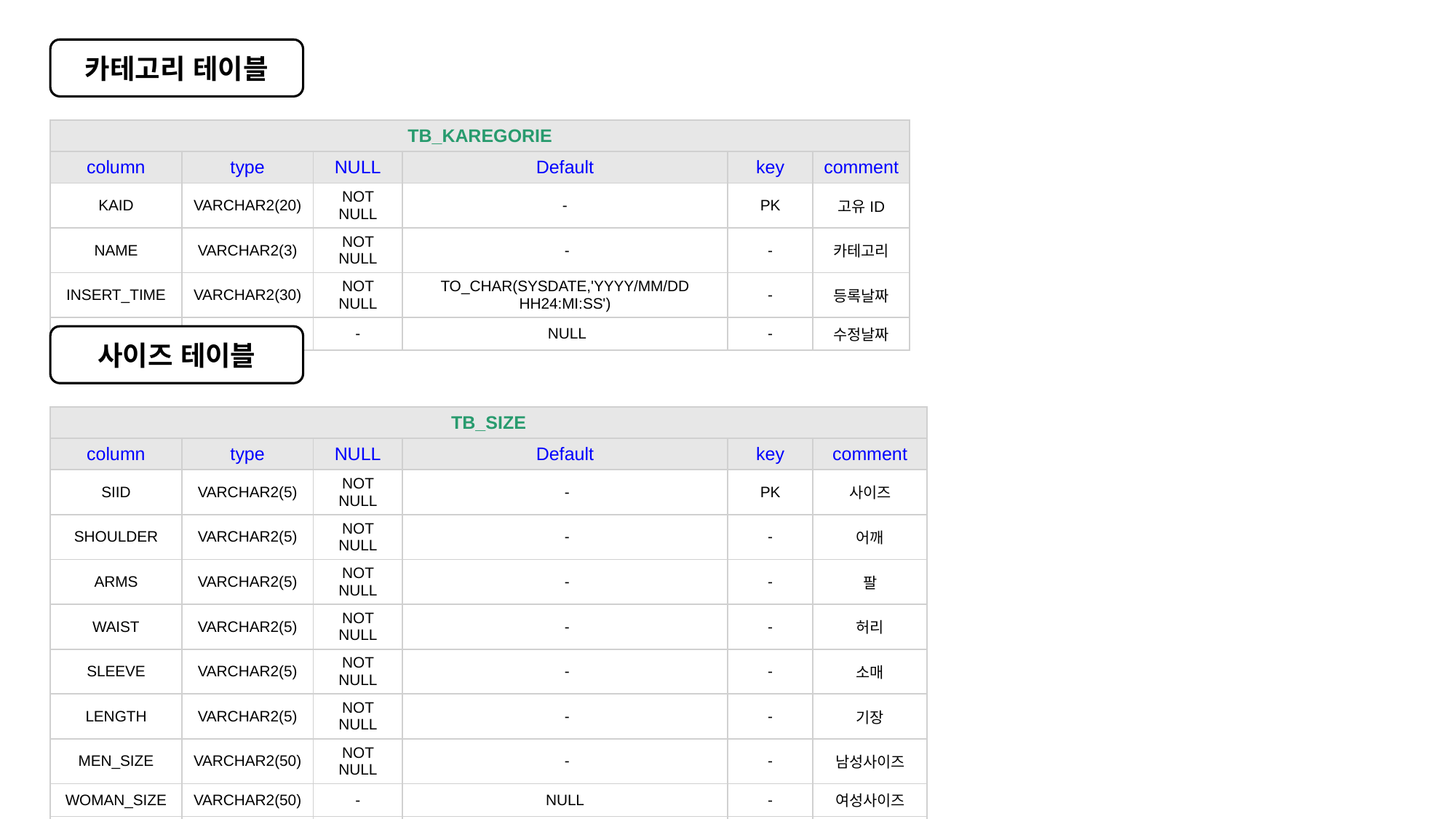

카테고리 테이블
| TB\_KAREGORIE |  |  |  |  |  |
| --- | --- | --- | --- | --- | --- |
| column | type | NULL | Default | key | comment |
| KAID | VARCHAR2(20) | NOT NULL | - | PK | 고유ID |
| NAME | VARCHAR2(3) | NOT NULL | - | - | 카테고리 |
| INSERT\_TIME | VARCHAR2(30) | NOT NULL | TO\_CHAR(SYSDATE,'YYYY/MM/DD HH24:MI:SS') | - | 등록날짜 |
| UPDATE\_TIME | VARCHAR2(30) | - | NULL | - | 수정날짜 |
사이즈 테이블
| TB\_SIZE |  |  |  |  |  |
| --- | --- | --- | --- | --- | --- |
| column | type | NULL | Default | key | comment |
| SIID | VARCHAR2(5) | NOT NULL | - | PK | 사이즈 |
| SHOULDER | VARCHAR2(5) | NOT NULL | - | - | 어깨 |
| ARMS | VARCHAR2(5) | NOT NULL | - | - | 팔 |
| WAIST | VARCHAR2(5) | NOT NULL | - | - | 허리 |
| SLEEVE | VARCHAR2(5) | NOT NULL | - | - | 소매 |
| LENGTH | VARCHAR2(5) | NOT NULL | - | - | 기장 |
| MEN\_SIZE | VARCHAR2(50) | NOT NULL | - | - | 남성사이즈 |
| WOMAN\_SIZE | VARCHAR2(50) | - | NULL | - | 여성사이즈 |
| PLUS\_PRICE | NUMVER(20) | - | NULL | - | 추가가격 |
| INSERT\_TIME | VARCHAR2(30) | NOT NULL | TO\_CHAR(SYSDATE,'YYYY/MM/DD HH24:MI:SS') | - | 등록날짜 |
| UPDATE\_TIME | VARCHAR2(30) | - | NULL | - | 수정날짜 |